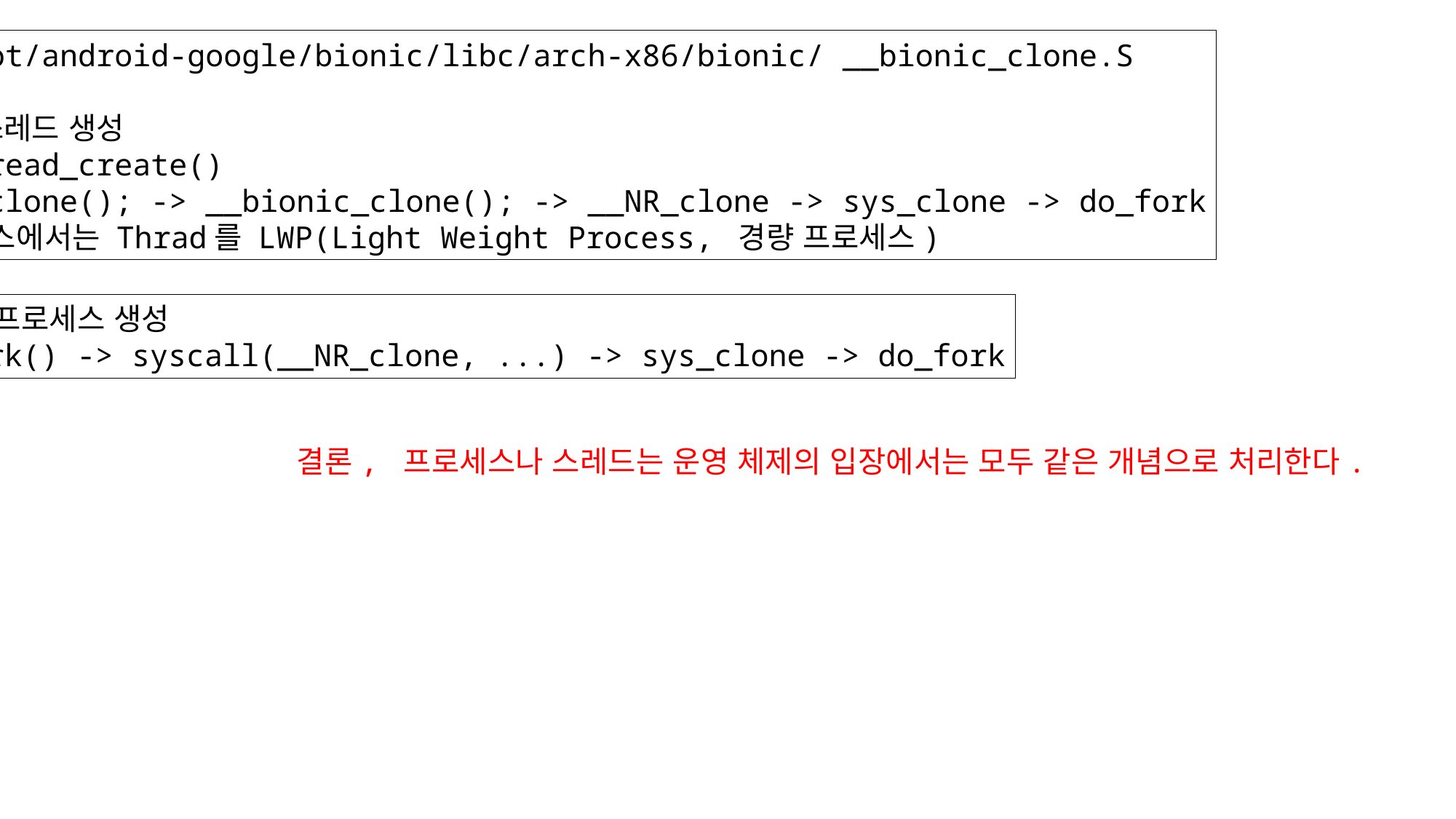

/root/android-google/bionic/libc/arch-x86/bionic/ __bionic_clone.S

* 쓰레드 생성
pthread_create()
-> clone(); -> __bionic_clone(); -> __NR_clone -> sys_clone -> do_fork
리눅스에서는 Thrad를 LWP(Light Weight Process, 경량 프로세스)
* 프로세스 생성
fork() -> syscall(__NR_clone, ...) -> sys_clone -> do_fork
결론, 프로세스나 스레드는 운영 체제의 입장에서는 모두 같은 개념으로 처리한다.